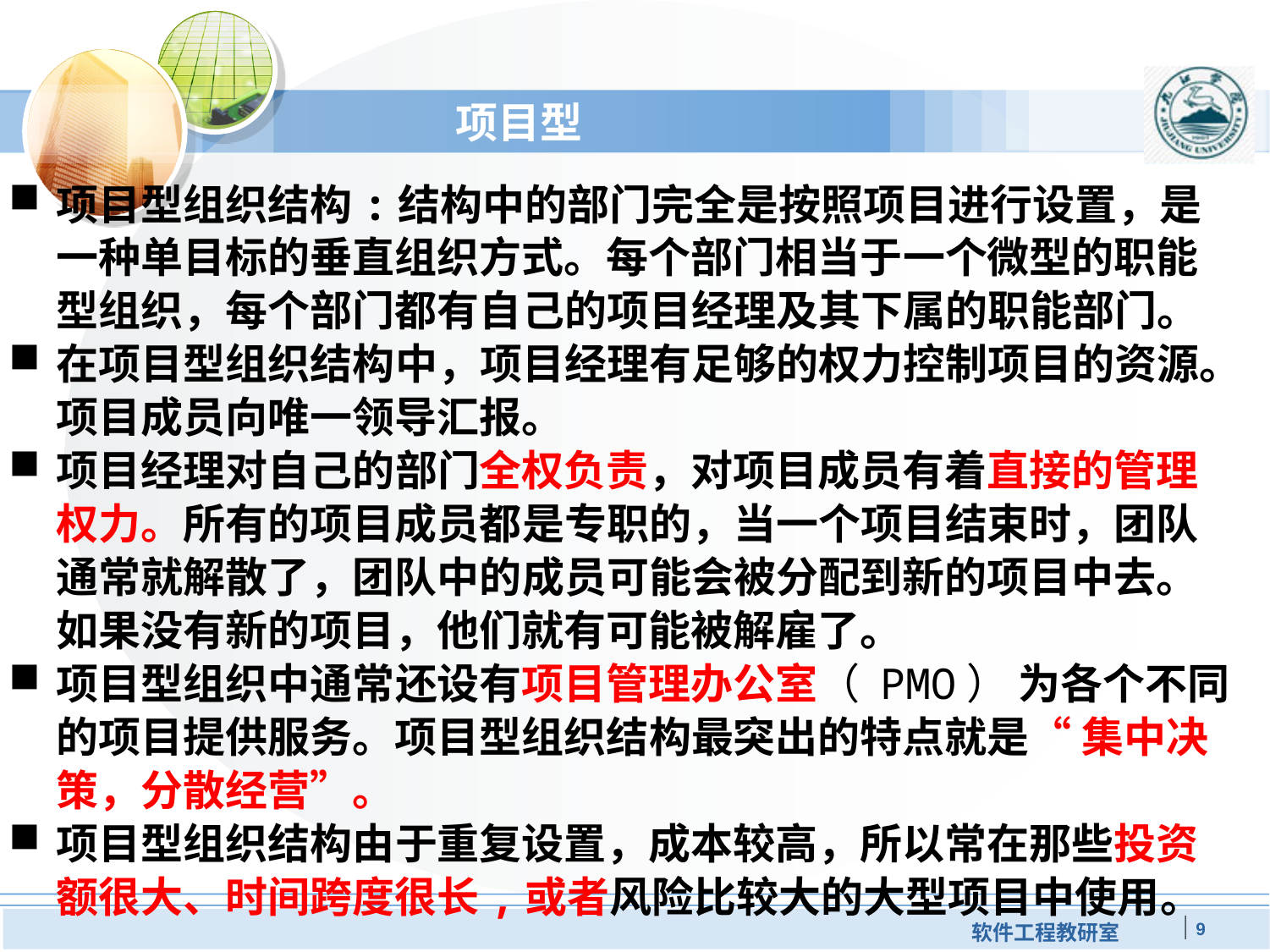

项目型
项目型组织结构:结构中的部门完全是按照项目进行设置，是一种单目标的垂直组织方式。每个部门相当于一个微型的职能型组织，每个部门都有自己的项目经理及其下属的职能部门。
在项目型组织结构中，项目经理有足够的权力控制项目的资源。项目成员向唯一领导汇报。
项目经理对自己的部门全权负责，对项目成员有着直接的管理权力。所有的项目成员都是专职的，当一个项目结束时，团队通常就解散了，团队中的成员可能会被分配到新的项目中去。如果没有新的项目，他们就有可能被解雇了。
项目型组织中通常还设有项目管理办公室（ PMO） 为各个不同的项目提供服务。项目型组织结构最突出的特点就是“ 集中决策，分散经营”。
项目型组织结构由于重复设置，成本较高，所以常在那些投资额很大、时间跨度很长,或者风险比较大的大型项目中使用。